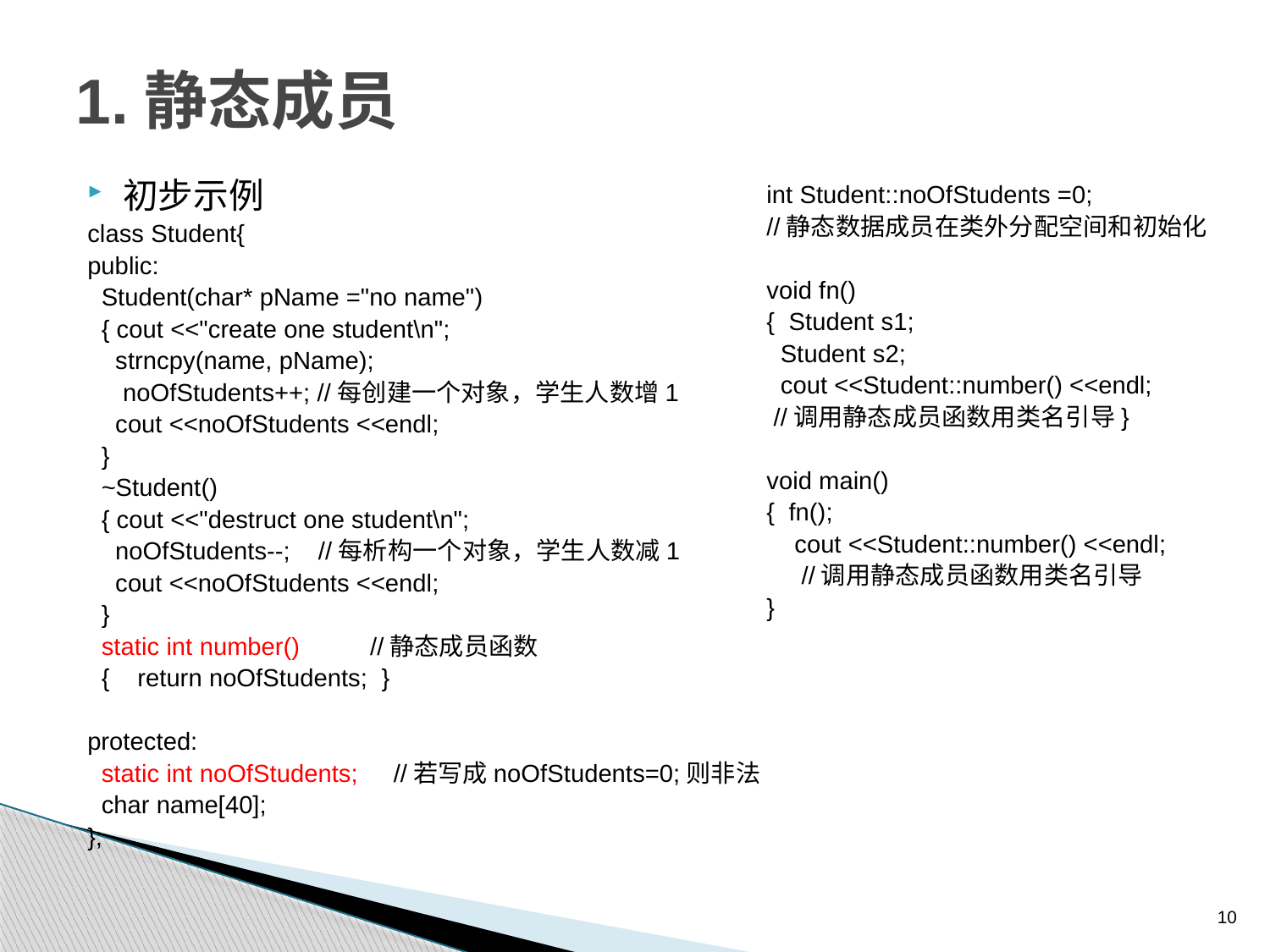

# 1.静态成员

int Student::noOfStudents =0;
//静态数据成员在类外分配空间和初始化

void fn()
{  Student s1;
  Student s2;
  cout <<Student::number() <<endl;
 //调用静态成员函数用类名引导}

void main()
{  fn();
    cout <<Student::number() <<endl;
     //调用静态成员函数用类名引导
}
初步示例
class Student{
public:
  Student(char* pName ="no name")
  { cout <<"create one student\n";
    strncpy(name, pName);
	noOfStudents++; //每创建一个对象，学生人数增1
    cout <<noOfStudents <<endl;
  }
  ~Student()
  { cout <<"destruct one student\n";
    noOfStudents--;    //每析构一个对象，学生人数减1
    cout <<noOfStudents <<endl;
  }
  static int number()          //静态成员函数
  {    return noOfStudents;  }

protected:
  static int noOfStudents;     //若写成noOfStudents=0;则非法
  char name[40];
};

10